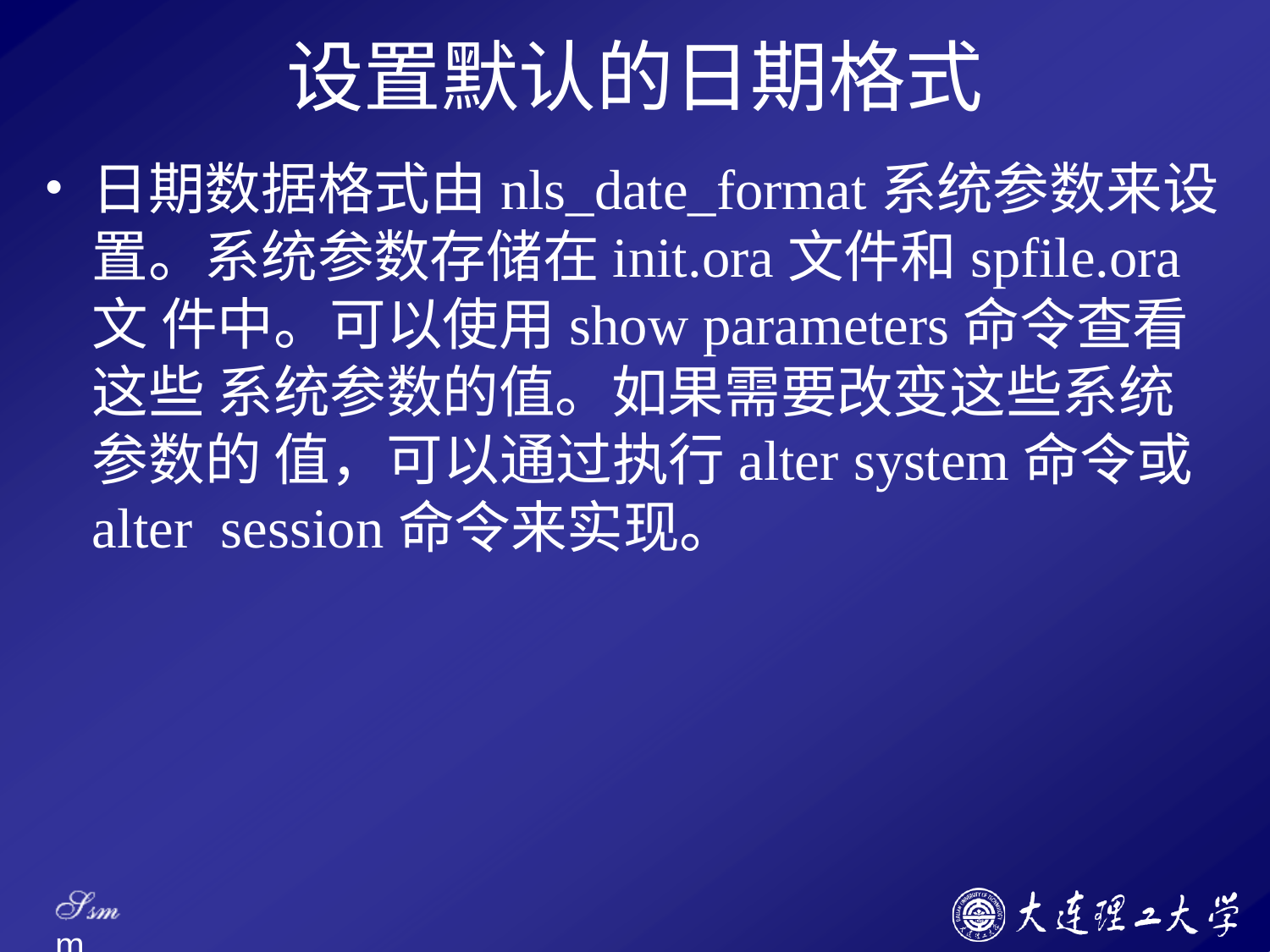

# 设置默认的日期格式
日期数据格式由nls_date_format系统参数来设 置。系统参数存储在init.ora文件和spfile.ora文 件中。可以使用show parameters命令查看这些 系统参数的值。如果需要改变这些系统参数的 值，可以通过执行alter system命令或alter  session命令来实现。

Ssm